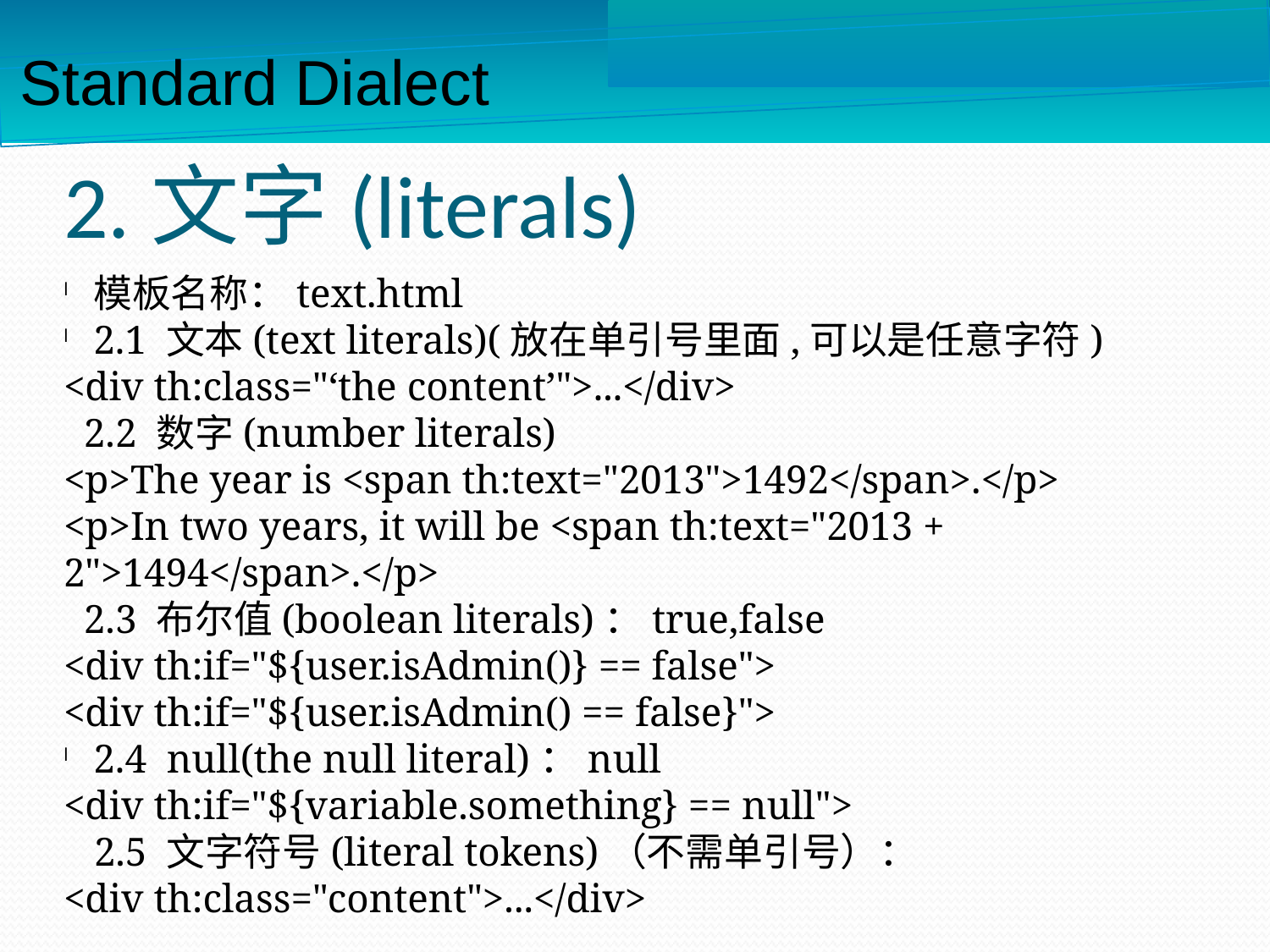

Standard Dialect
2.文字(literals)
模板名称：text.html
2.1 文本(text literals)(放在单引号里面,可以是任意字符)
<div th:class="‘the content’">...</div>
  2.2 数字(number literals)
<p>The year is <span th:text="2013">1492</span>.</p>
<p>In two years, it will be <span th:text="2013 + 2">1494</span>.</p>
  2.3 布尔值(boolean literals)：true,false
<div th:if="${user.isAdmin()} == false">
<div th:if="${user.isAdmin() == false}">
2.4  null(the null literal)：null
<div th:if="${variable.something} == null">
   2.5 文字符号(literal tokens)（不需单引号）：
<div th:class="content">...</div>